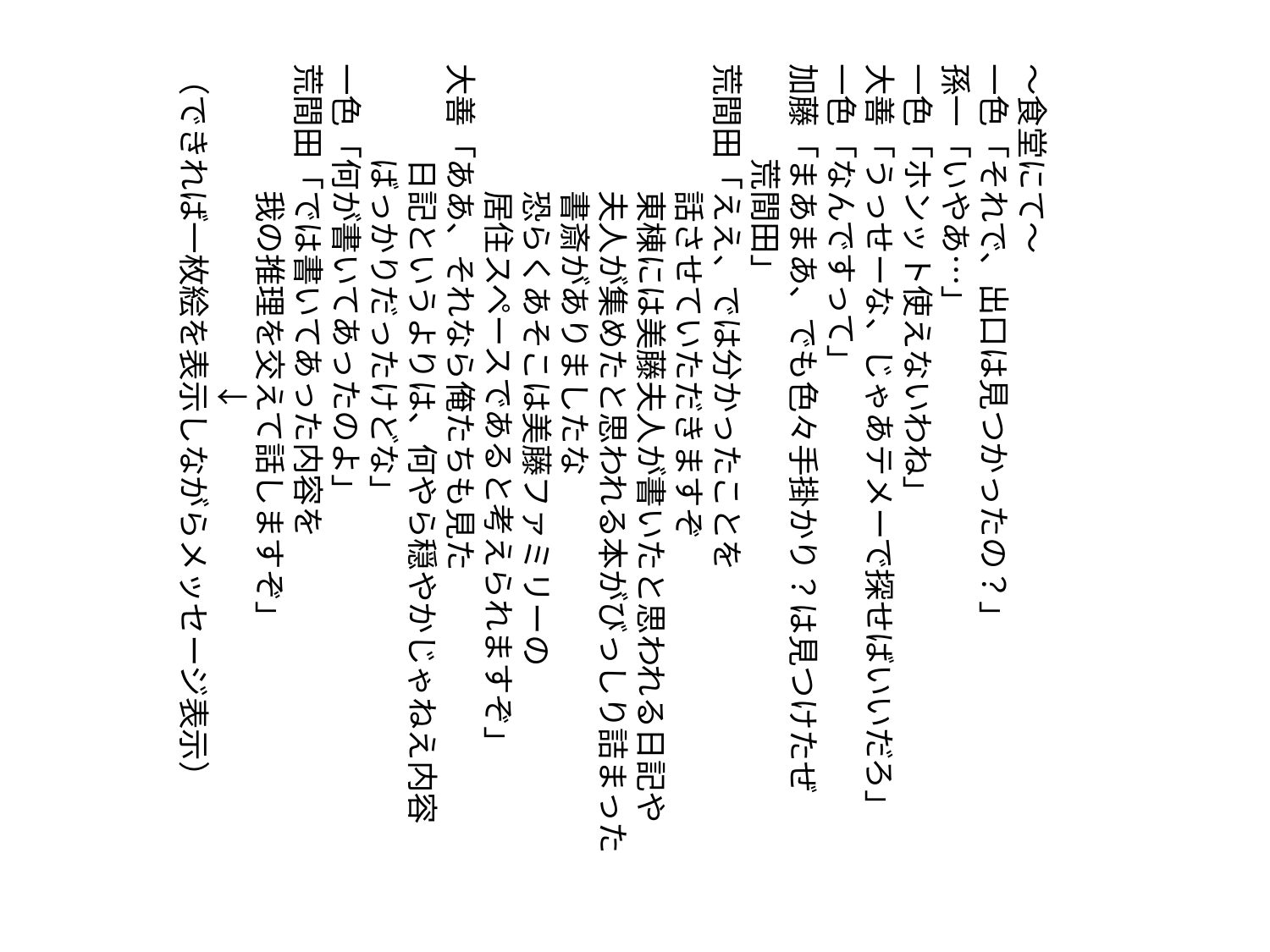

～食堂にて～
一色「それで、出口は見つかったの？」
孫一「いやあ…」
一色「ホンット使えないわね」
大善「うっせーな、じゃあテメーで探せばいいだろ」
一色「なんですって」
加藤「まあまあ、でも色々手掛かり？は見つけたぜ
　　　荒間田」
荒間田「ええ、では分かったことを
　　　　話させていただきますぞ
　　　　東棟には美藤夫人が書いたと思われる日記や
　　　　夫人が集めたと思われる本がびっしり詰まった
　　　　書斎がありましたな
　　　　恐らくあそこは美藤ファミリーの
　　　　居住スペースであると考えられますぞ」
大善「ああ、それなら俺たちも見た
　　　日記というよりは、何やら穏やかじゃねえ内容
　　　ばっかりだったけどな」
一色「何が書いてあったのよ」
荒間田「では書いてあった内容を
　　　　我の推理を交えて話しますぞ」
　　　　　　　　　　↓
（できれば一枚絵を表示しながらメッセージ表示）